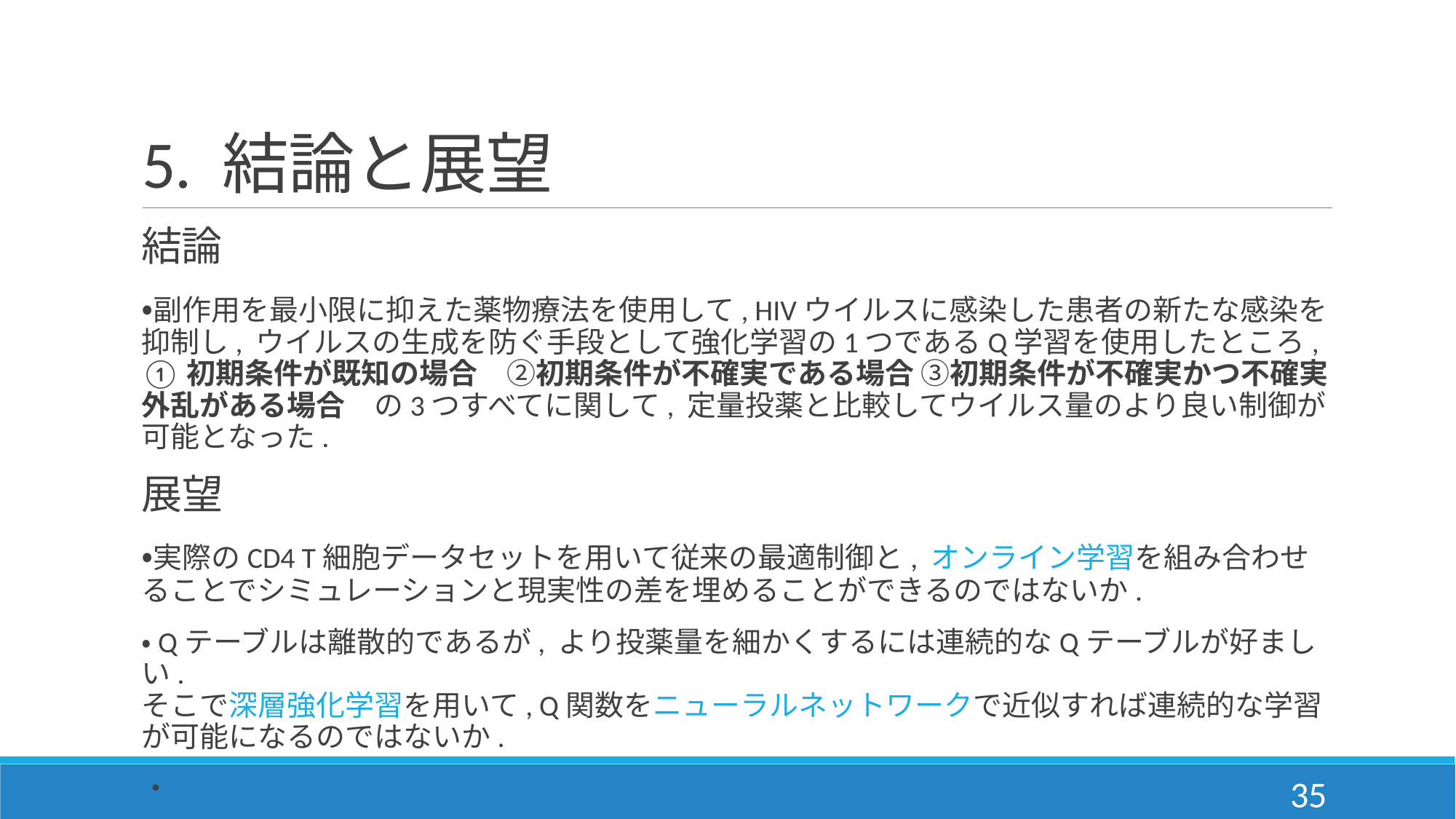

# 5. 結論と展望
結論
・副作用を最小限に抑えた薬物療法を使用して, HIVウイルスに感染した患者の新たな感染を抑制し, ウイルスの生成を防ぐ手段として強化学習の1つであるQ学習を使用したところ,
①初期条件が既知の場合　②初期条件が不確実である場合 ③初期条件が不確実かつ不確実外乱がある場合　の3つすべてに関して, 定量投薬と比較してウイルス量のより良い制御が可能となった.
展望
・実際のCD4 T細胞データセットを用いて従来の最適制御と, オンライン学習を組み合わせることでシミュレーションと現実性の差を埋めることができるのではないか.
・Qテーブルは離散的であるが, より投薬量を細かくするには連続的なQテーブルが好ましい.
そこで深層強化学習を用いて, Q関数をニューラルネットワークで近似すれば連続的な学習が可能になるのではないか.
・

35